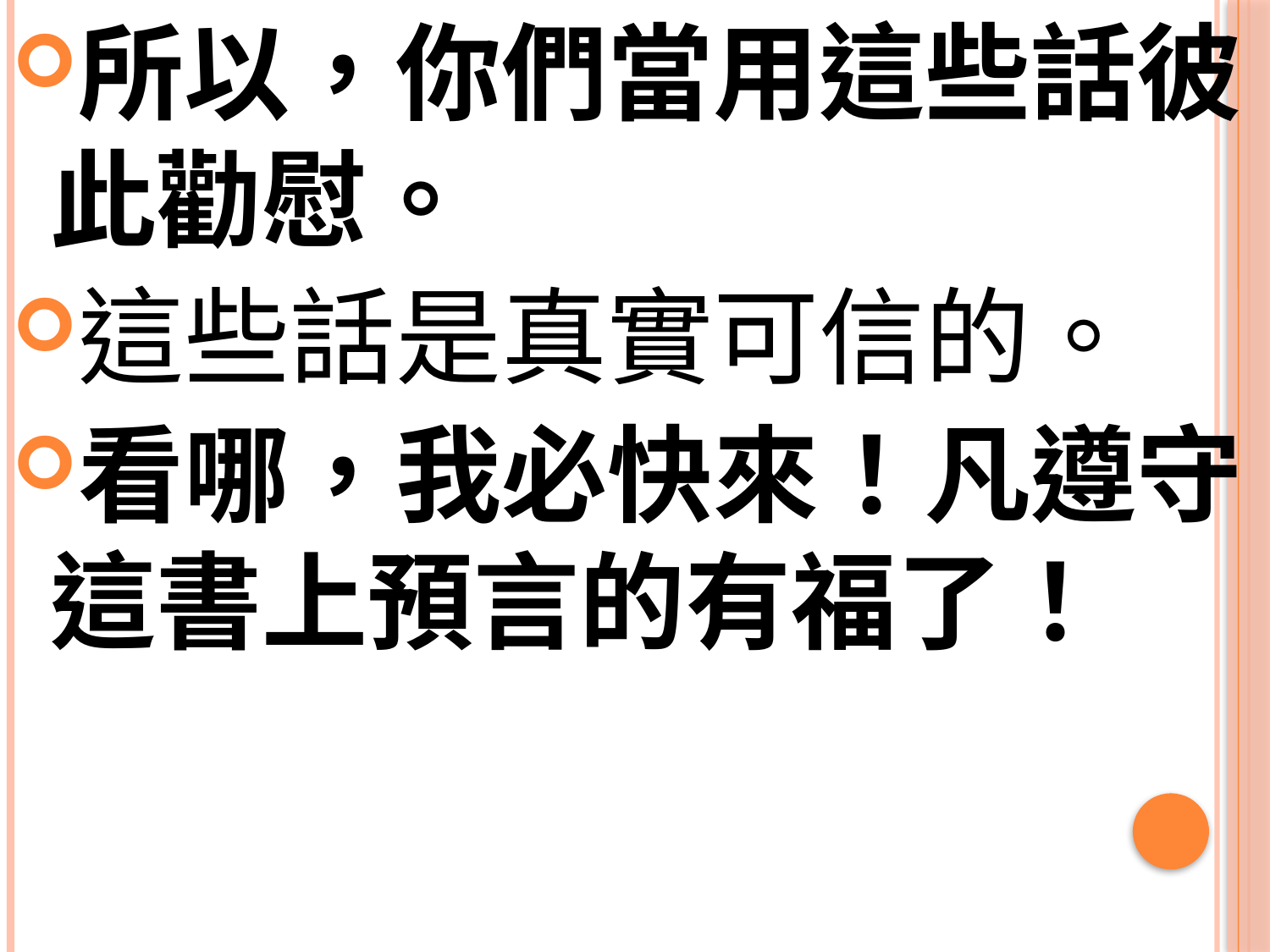

所以，你們當用這些話彼此勸慰。
這些話是真實可信的。
看哪，我必快來！凡遵守這書上預言的有福了！